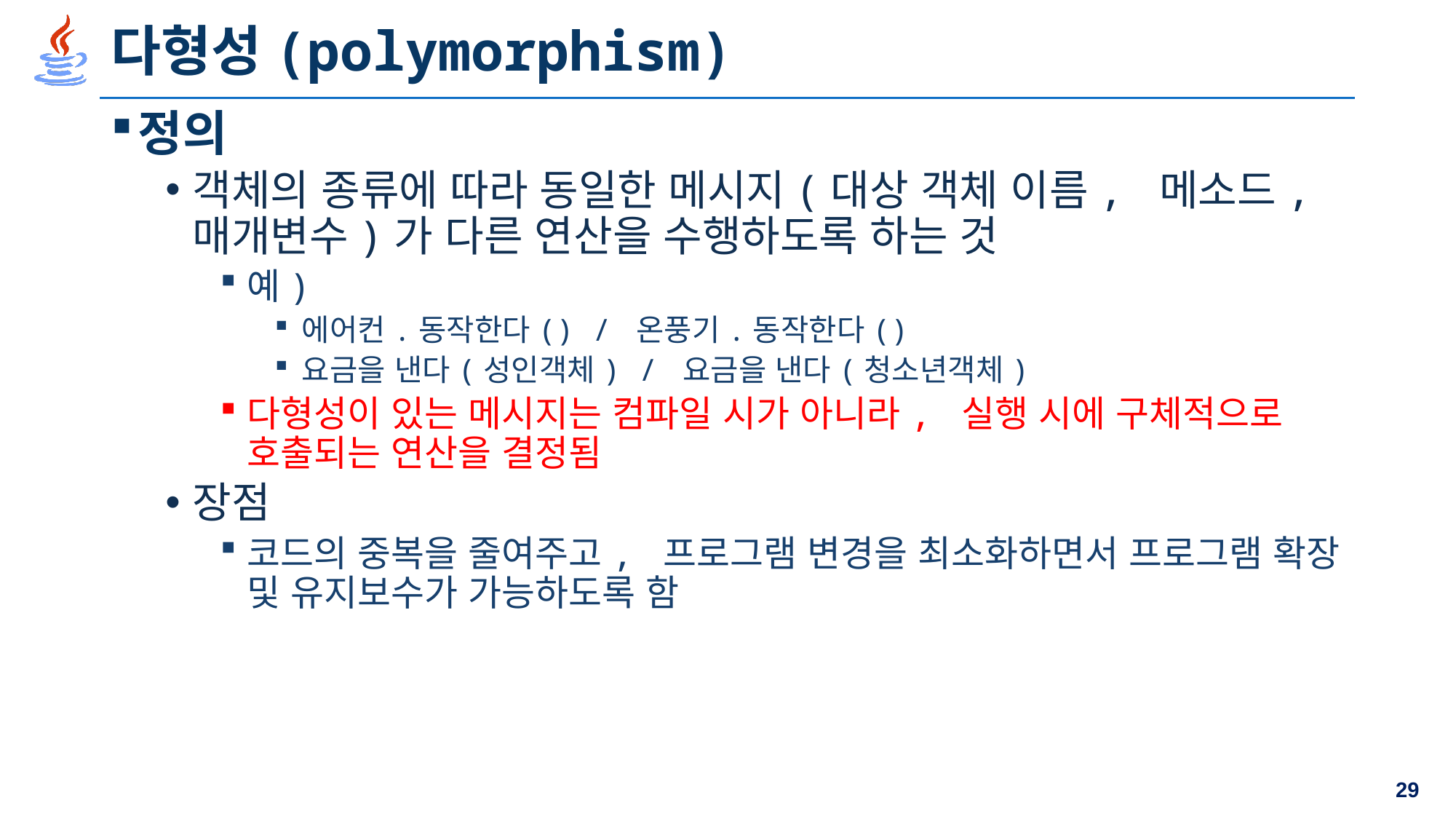

# 다형성(polymorphism)
정의
객체의 종류에 따라 동일한 메시지(대상 객체 이름, 메소드, 매개변수)가 다른 연산을 수행하도록 하는 것
예)
에어컨.동작한다() / 온풍기.동작한다()
요금을 낸다(성인객체) / 요금을 낸다(청소년객체)
다형성이 있는 메시지는 컴파일 시가 아니라, 실행 시에 구체적으로 호출되는 연산을 결정됨
장점
코드의 중복을 줄여주고, 프로그램 변경을 최소화하면서 프로그램 확장 및 유지보수가 가능하도록 함
29